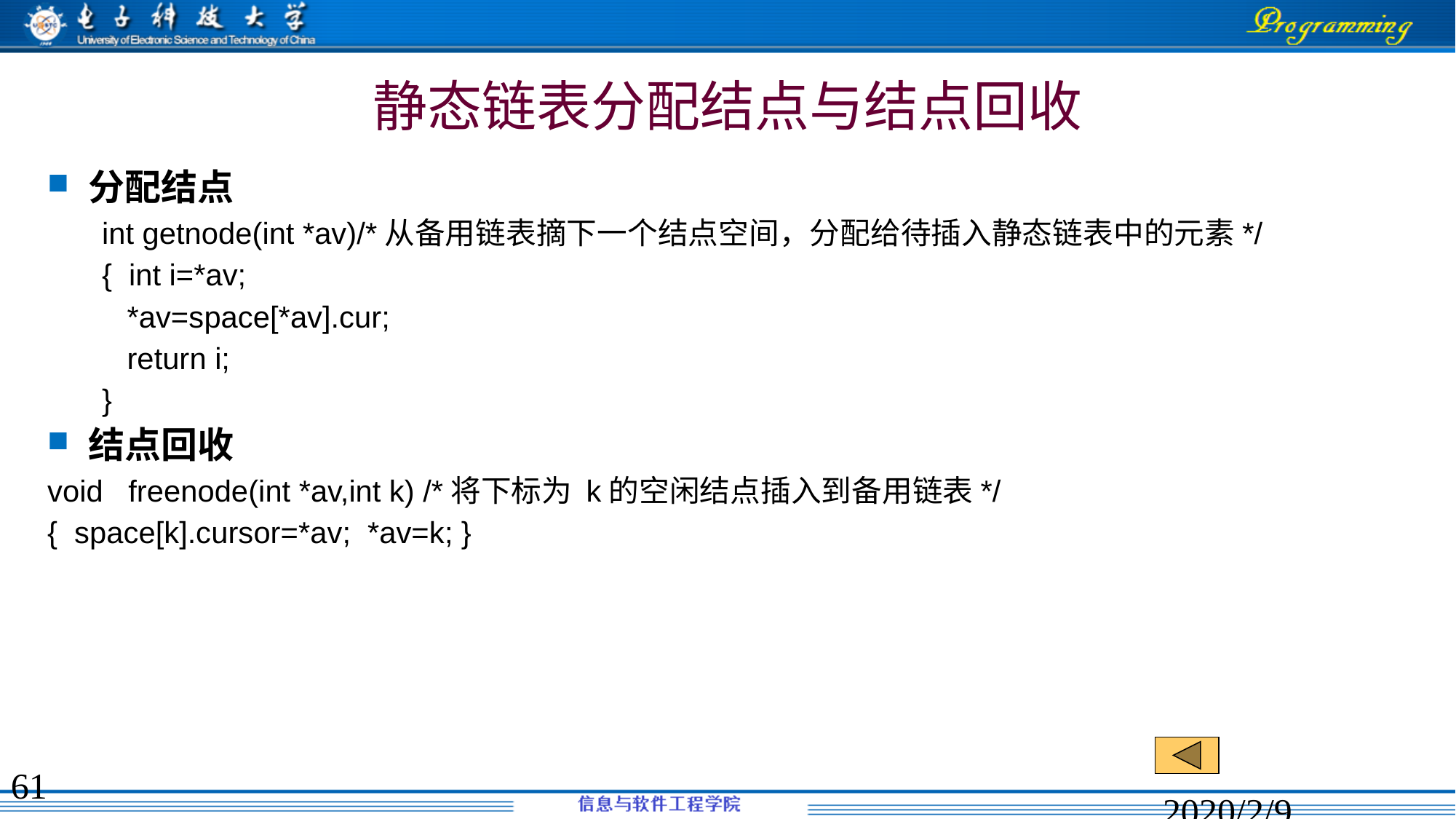

# 静态链表分配结点与结点回收
分配结点
int getnode(int *av)/*从备用链表摘下一个结点空间，分配给待插入静态链表中的元素*/
{  int i=*av;
   *av=space[*av].cur;
   return i;
}
结点回收
void   freenode(int *av,int k) /*将下标为 k的空闲结点插入到备用链表*/
{  space[k].cursor=*av;  *av=k; }

61
2020/2/9